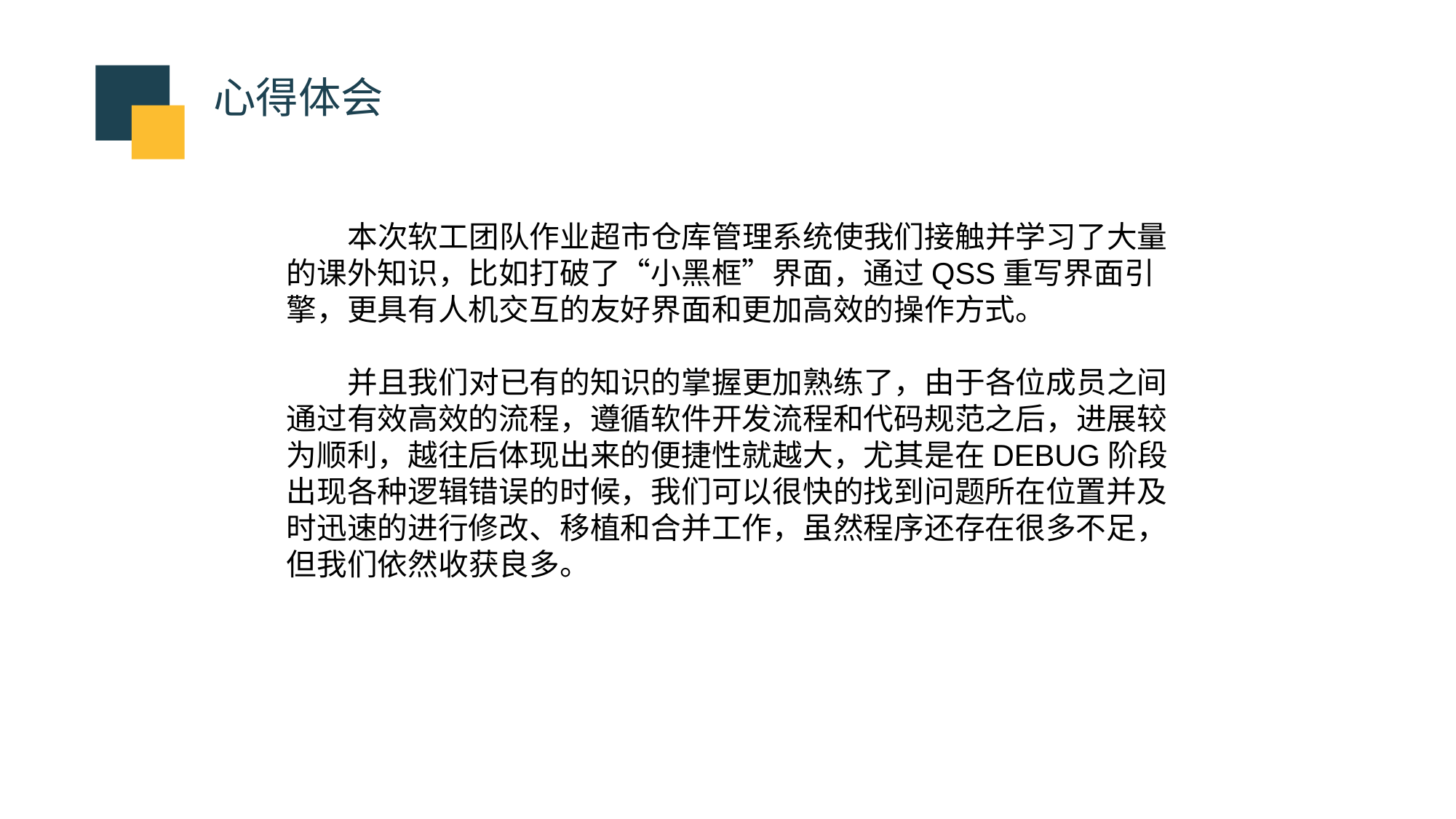

心得体会
        本次软工团队作业超市仓库管理系统使我们接触并学习了大量的课外知识，比如打破了“小黑框”界面，通过QSS重写界面引擎，更具有人机交互的友好界面和更加高效的操作方式。

        并且我们对已有的知识的掌握更加熟练了，由于各位成员之间通过有效高效的流程，遵循软件开发流程和代码规范之后，进展较为顺利，越往后体现出来的便捷性就越大，尤其是在DEBUG阶段出现各种逻辑错误的时候，我们可以很快的找到问题所在位置并及时迅速的进行修改、移植和合并工作，虽然程序还存在很多不足，但我们依然收获良多。